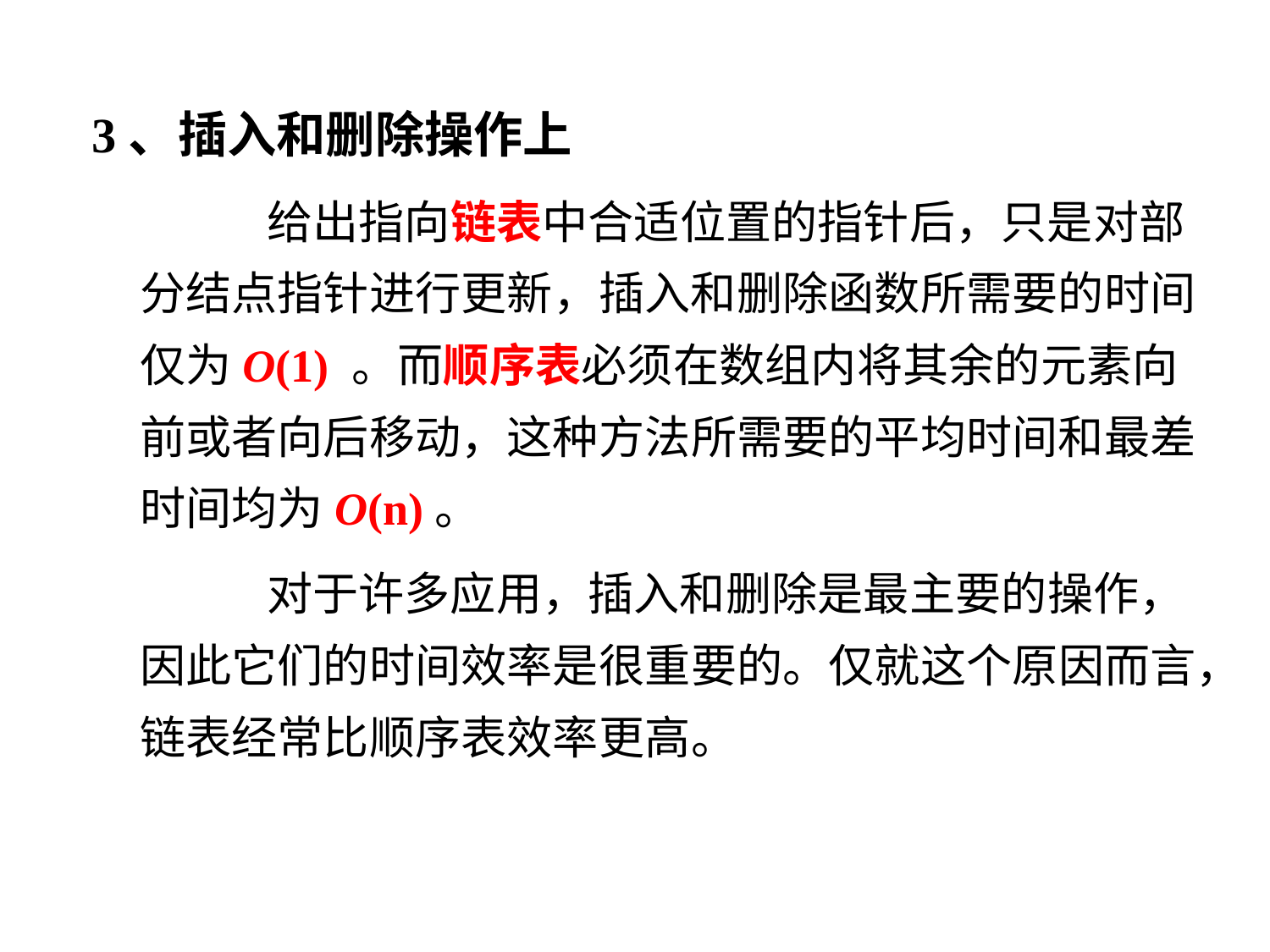

3、插入和删除操作上
		给出指向链表中合适位置的指针后，只是对部分结点指针进行更新，插入和删除函数所需要的时间仅为O(1) 。而顺序表必须在数组内将其余的元素向前或者向后移动，这种方法所需要的平均时间和最差时间均为O(n)。
		对于许多应用，插入和删除是最主要的操作，因此它们的时间效率是很重要的。仅就这个原因而言，链表经常比顺序表效率更高。